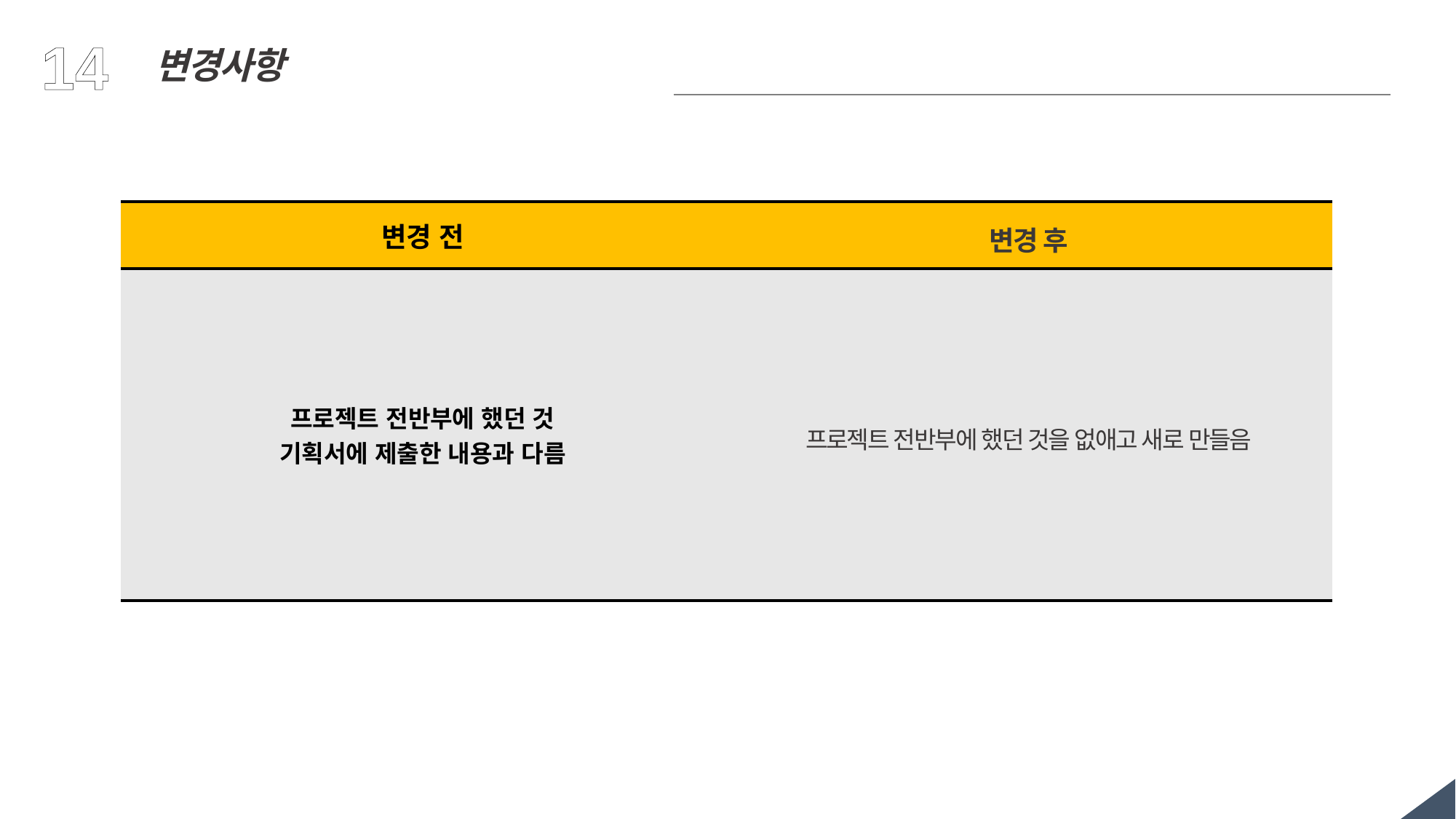

14

변경사항
| 변경 전 | 변경 후 |
| --- | --- |
| 프로젝트 전반부에 했던 것 기획서에 제출한 내용과 다름 | 프로젝트 전반부에 했던 것을 없애고 새로 만들음 |